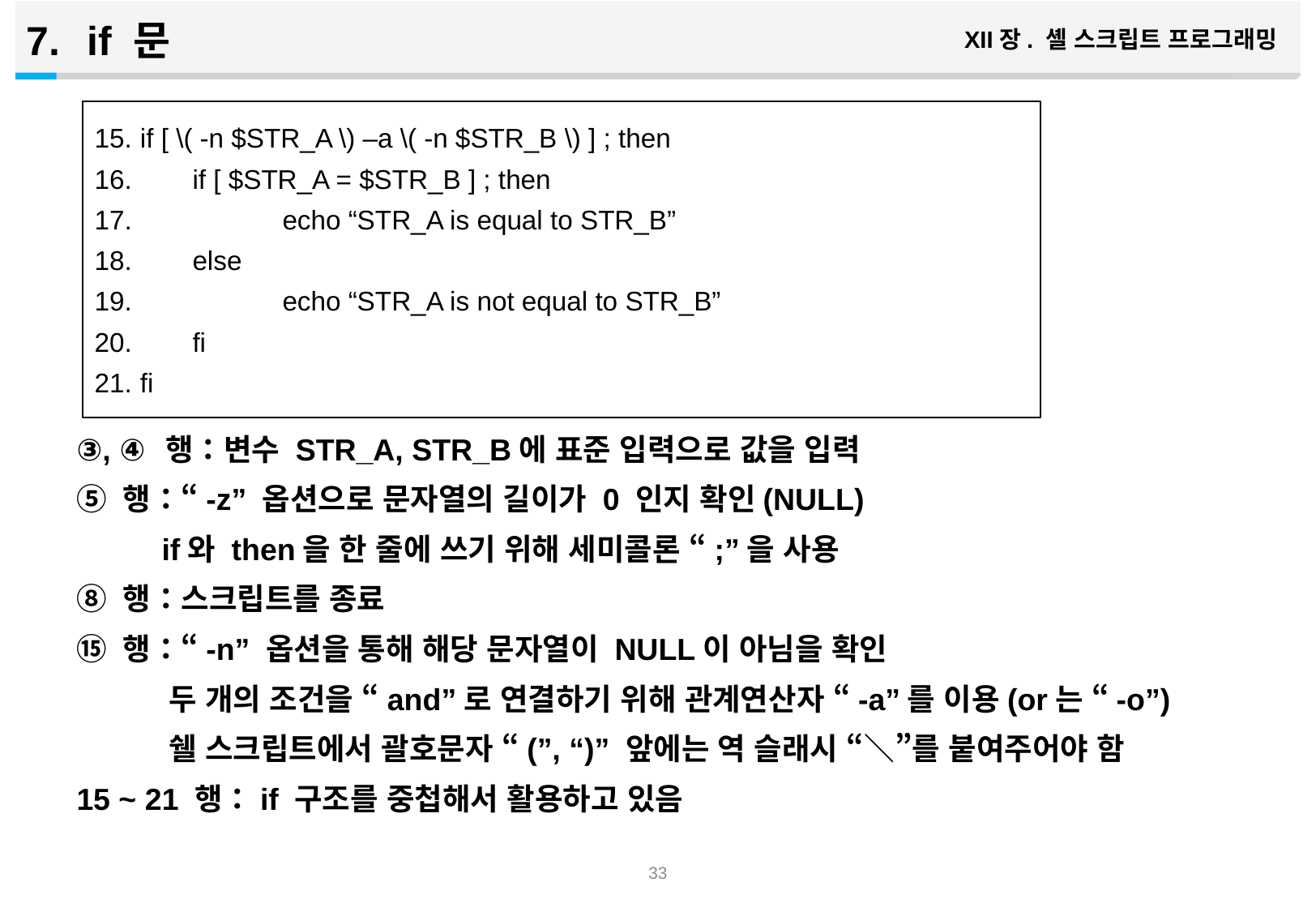

if 문
XII장. 셸 스크립트 프로그래밍

③, ④ 행：변수 STR_A, STR_B에 표준 입력으로 값을 입력
⑤ 행：“-z” 옵션으로 문자열의 길이가 0 인지 확인(NULL)
          if와 then을 한 줄에 쓰기 위해 세미콜론 “;”을 사용
⑧ 행：스크립트를 종료
⑮ 행：“-n” 옵션을 통해 해당 문자열이 NULL이 아님을 확인
          두 개의 조건을 “and”로 연결하기 위해 관계연산자 “-a”를 이용(or는 “-o”)
          쉘 스크립트에서 괄호문자 “(”, “)” 앞에는 역 슬래시 “＼”를 붙여주어야 함
15 ~ 21 행：if 구조를 중첩해서 활용하고 있음
if [ \( -n $STR_A \) –a \( -n $STR_B \) ] ; then
       if [ $STR_A = $STR_B ] ; then
                   echo “STR_A is equal to STR_B”
       else
                   echo “STR_A is not equal to STR_B”
       fi
fi
33